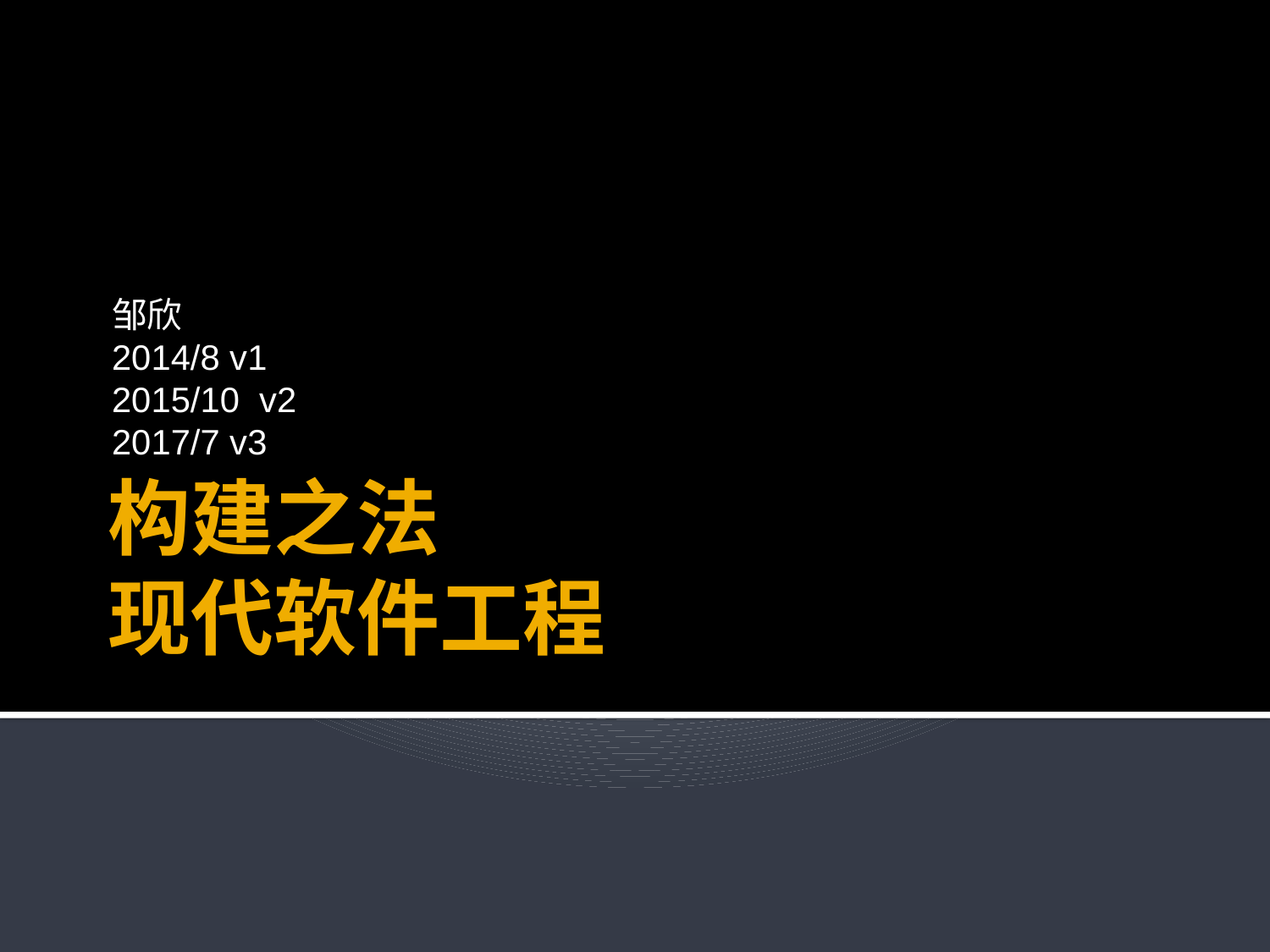

邹欣
2014/8 v1
2015/10  v2
2017/7 v3
# 构建之法 现代软件工程